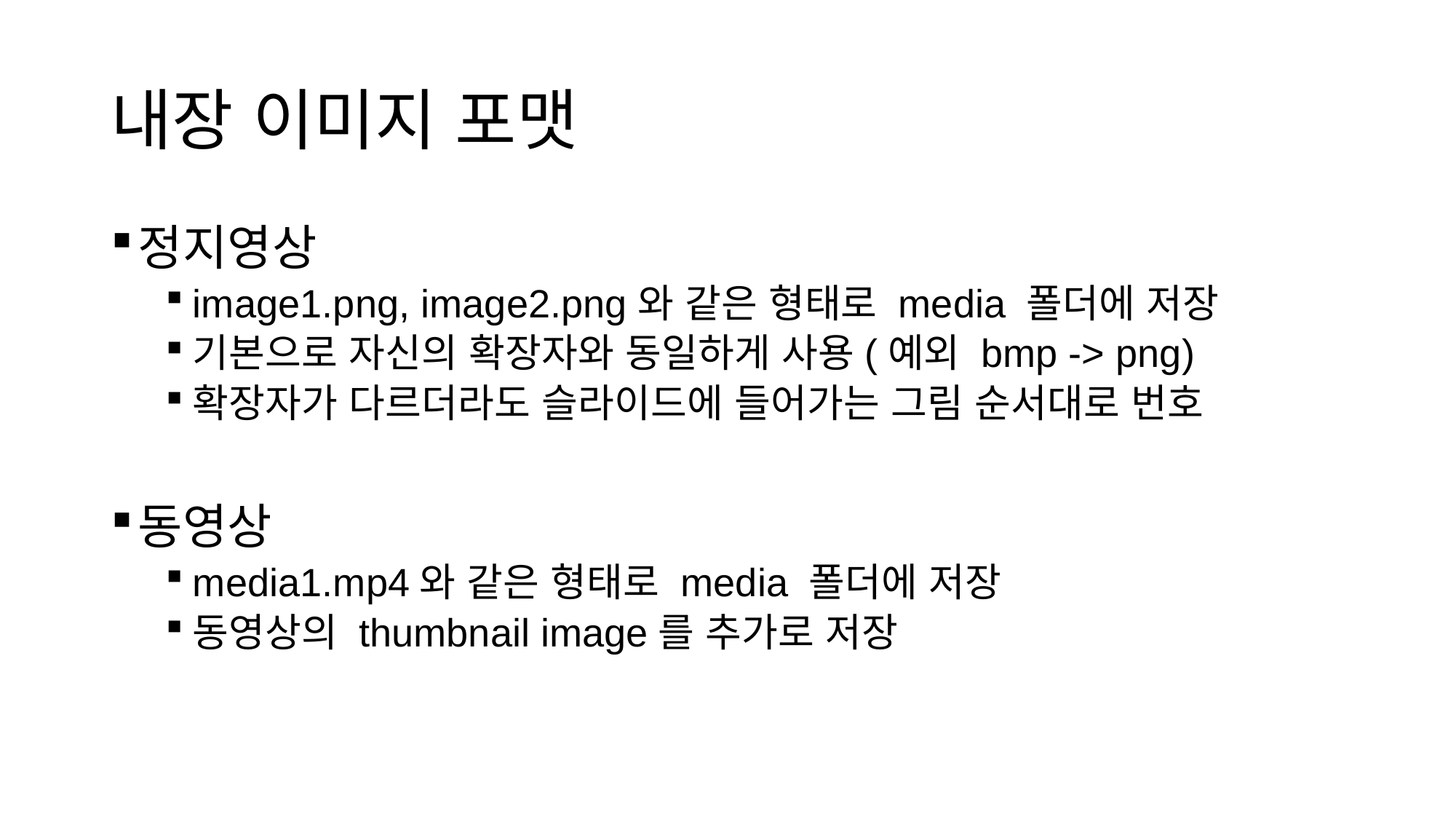

# 내장 이미지 포맷
정지영상
image1.png, image2.png와 같은 형태로 media 폴더에 저장
기본으로 자신의 확장자와 동일하게 사용(예외 bmp -> png)
확장자가 다르더라도 슬라이드에 들어가는 그림 순서대로 번호

동영상
media1.mp4와 같은 형태로 media 폴더에 저장
동영상의 thumbnail image를 추가로 저장